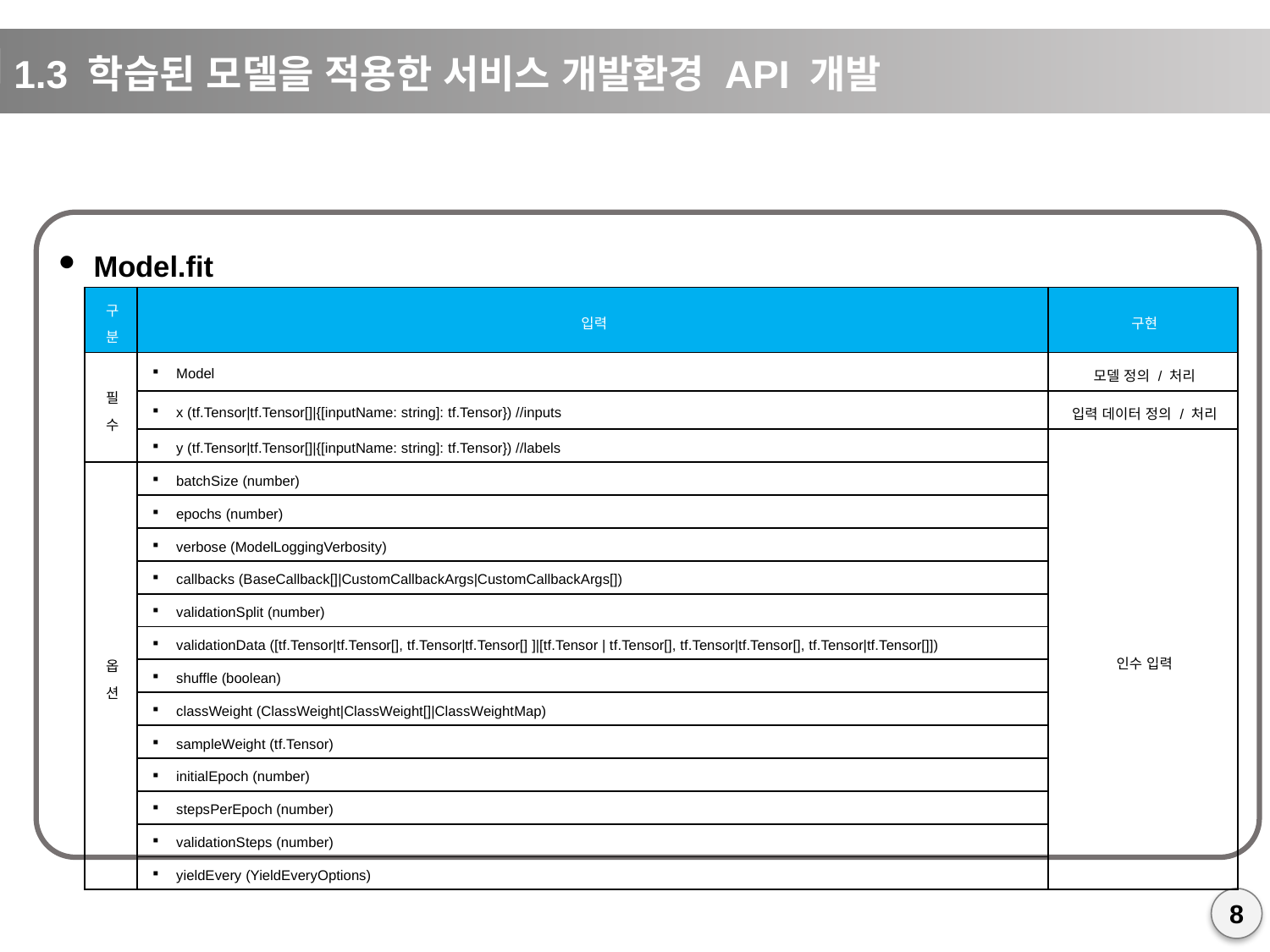

1.3 학습된 모델을 적용한 서비스 개발환경 API 개발

모
Model.fit
| 구분 | 입력 | 구현 |
| --- | --- | --- |
| 필수 | Model | 모델 정의 / 처리 |
|  | x (tf.Tensor|tf.Tensor[]|{[inputName: string]: tf.Tensor}) //inputs | 입력 데이터 정의 / 처리 |
|  | y (tf.Tensor|tf.Tensor[]|{[inputName: string]: tf.Tensor}) //labels | 인수 입력 |
| 옵션 | batchSize (number) |  |
|  | epochs (number) |  |
|  | verbose (ModelLoggingVerbosity) |  |
|  | callbacks (BaseCallback[]|CustomCallbackArgs|CustomCallbackArgs[]) |  |
|  | validationSplit (number) |  |
|  | validationData ([tf.Tensor|tf.Tensor[], tf.Tensor|tf.Tensor[] ]|[tf.Tensor | tf.Tensor[], tf.Tensor|tf.Tensor[], tf.Tensor|tf.Tensor[]]) |  |
|  | shuffle (boolean) |  |
|  | classWeight (ClassWeight|ClassWeight[]|ClassWeightMap) |  |
|  | sampleWeight (tf.Tensor) |  |
|  | initialEpoch (number) |  |
|  | stepsPerEpoch (number) |  |
|  | validationSteps (number) |  |
|  | yieldEvery (YieldEveryOptions) |  |